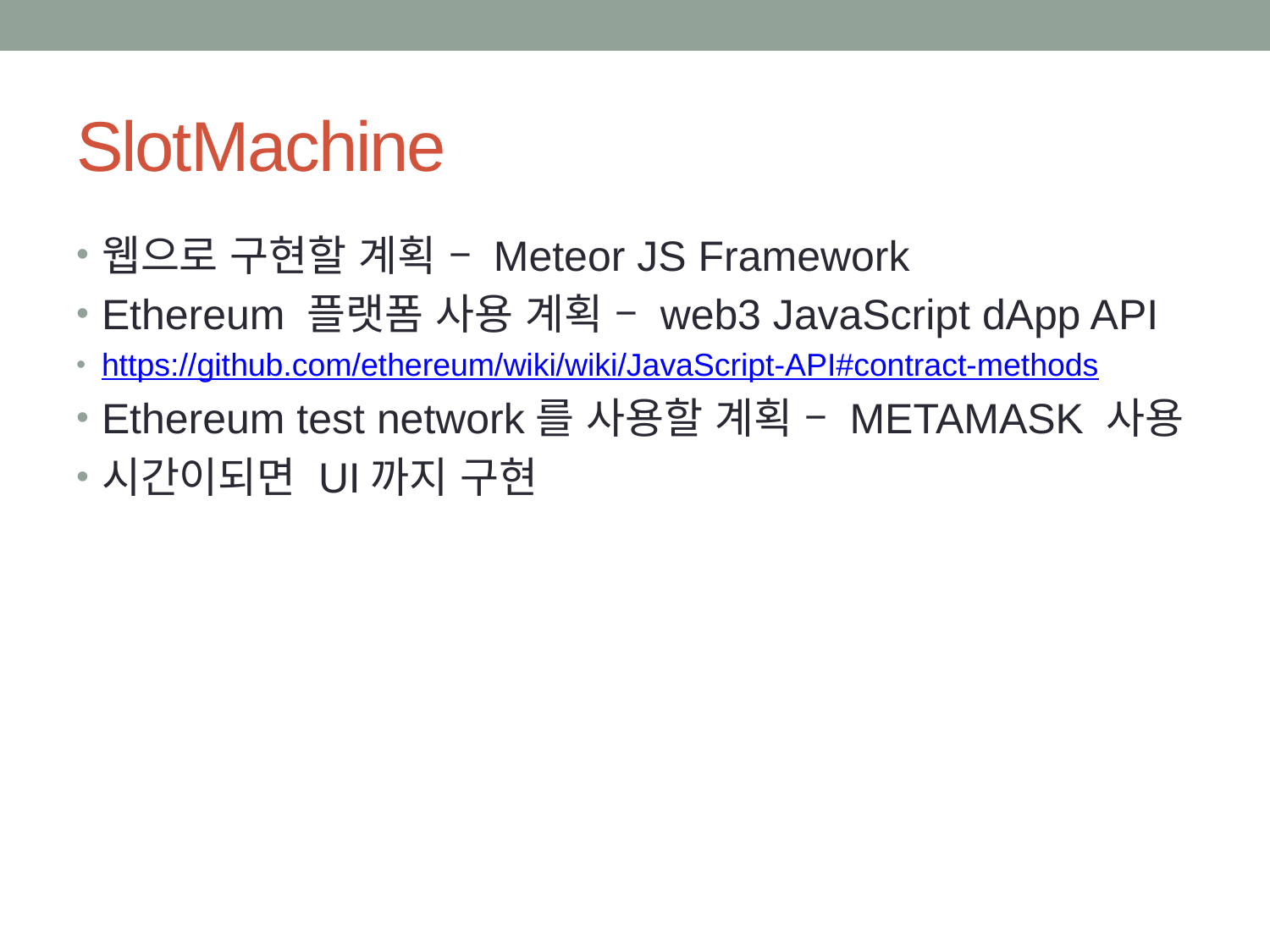

# SlotMachine
웹으로 구현할 계획 – Meteor JS Framework
Ethereum 플랫폼 사용 계획 – web3 JavaScript dApp API
https://github.com/ethereum/wiki/wiki/JavaScript-API#contract-methods
Ethereum test network를 사용할 계획 – METAMASK 사용
시간이되면 UI까지 구현